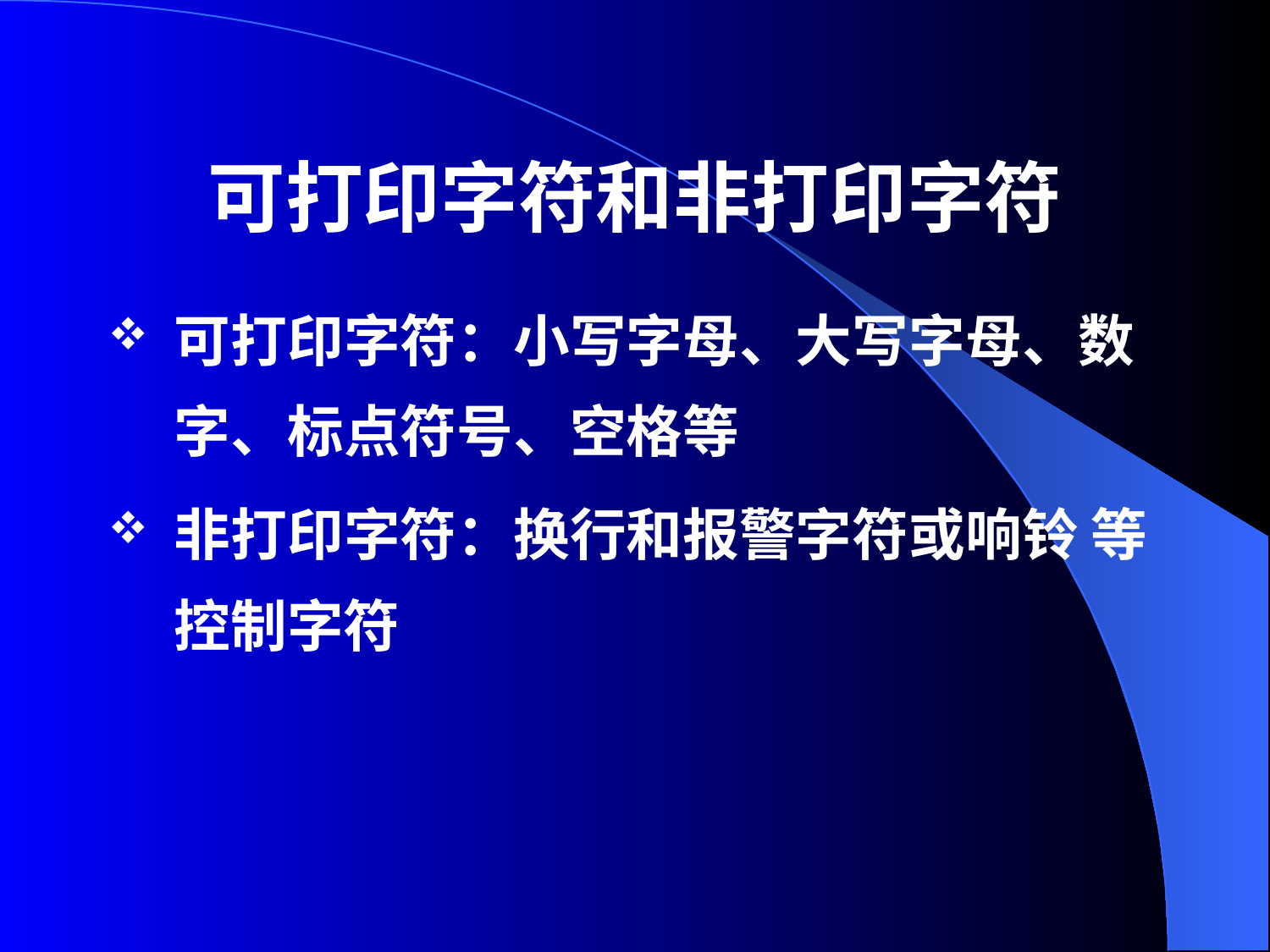

# 可打印字符和非打印字符
可打印字符：小写字母、大写字母、数字、标点符号、空格等
非打印字符：换行和报警字符或响铃 等控制字符